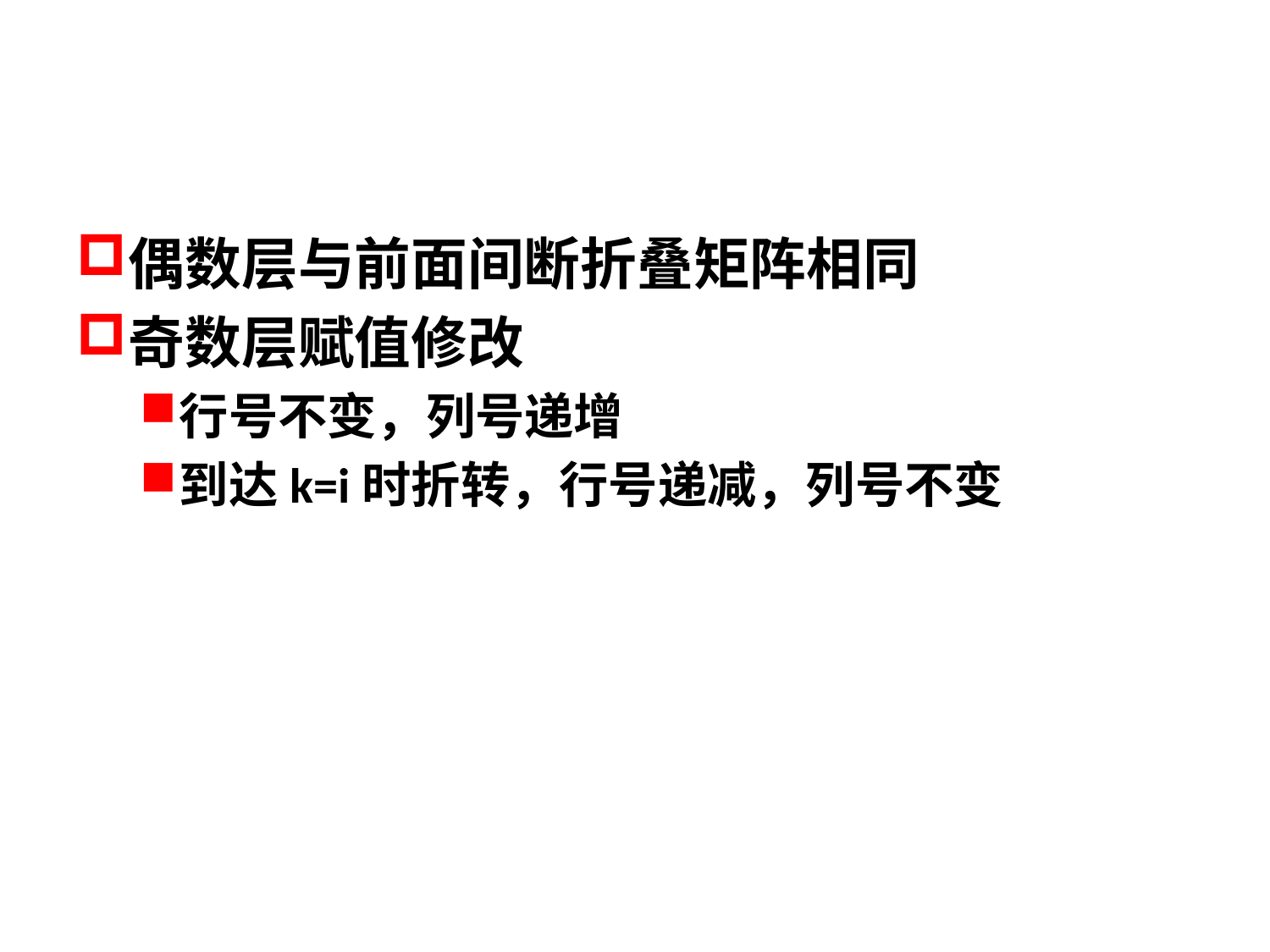

#
偶数层与前面间断折叠矩阵相同
奇数层赋值修改
行号不变，列号递增
到达k=i时折转，行号递减，列号不变